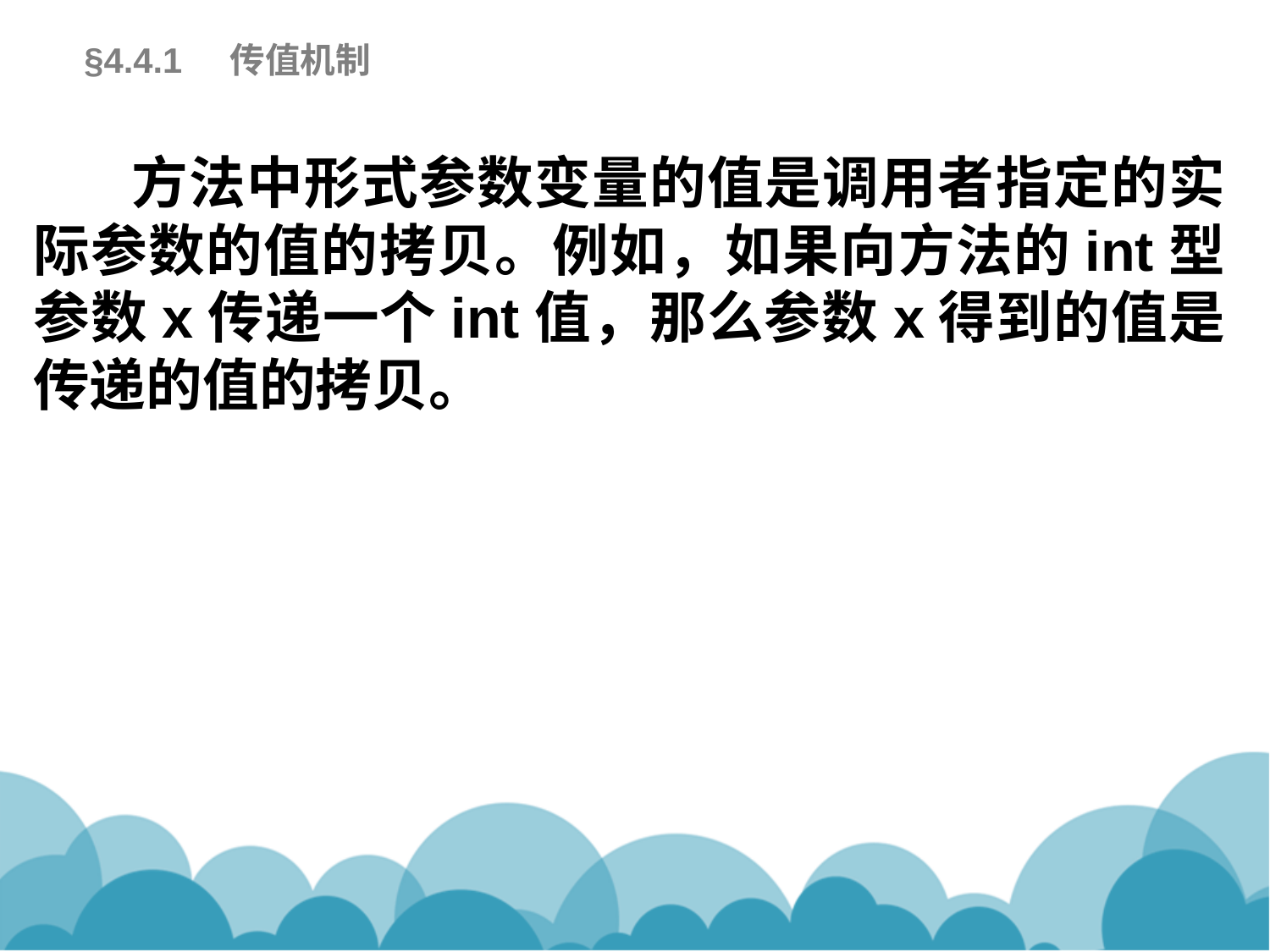

§4.4.1    传值机制
      方法中形式参数变量的值是调用者指定的实际参数的值的拷贝。例如，如果向方法的int型参数x传递一个int值，那么参数x得到的值是传递的值的拷贝。

62